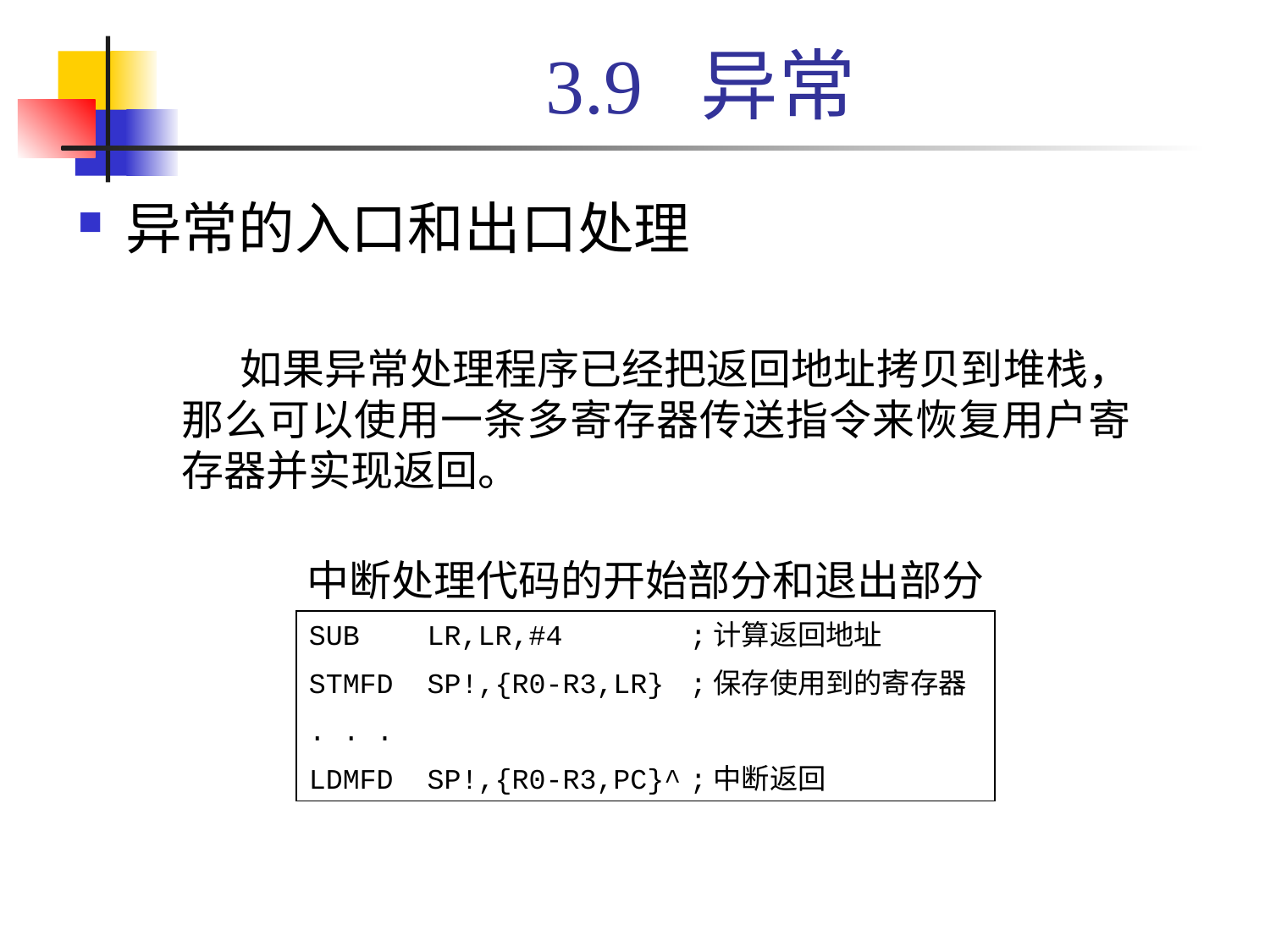

# 3.9  异常
异常的入口和出口处理
     如果异常处理程序已经把返回地址拷贝到堆栈，那么可以使用一条多寄存器传送指令来恢复用户寄存器并实现返回。
中断处理代码的开始部分和退出部分
SUB    LR,LR,#4	;计算返回地址
STMFD  SP!,{R0-R3,LR}	;保存使用到的寄存器
. . .
LDMFD  SP!,{R0-R3,PC}^	;中断返回